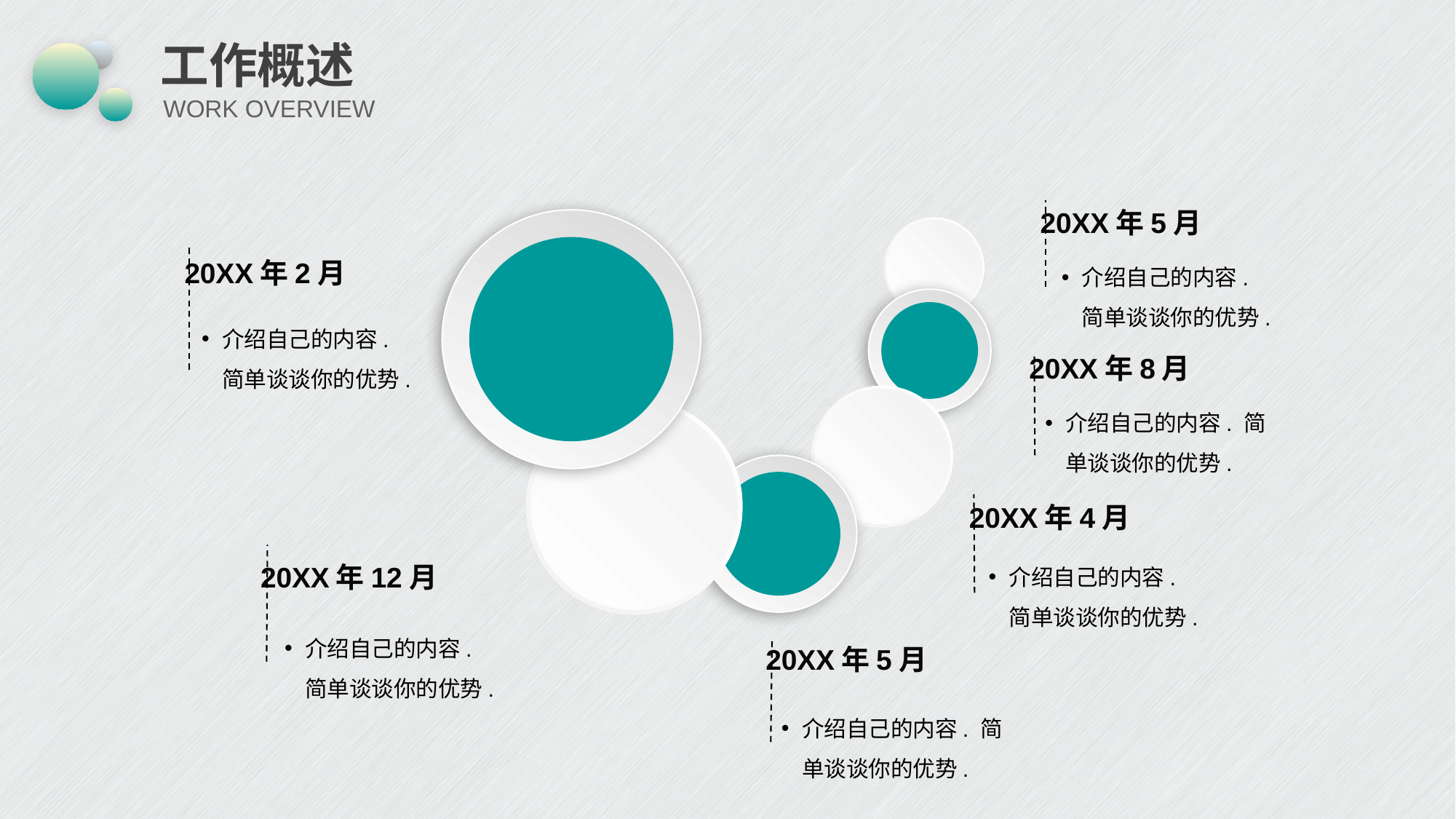

# 工作概述
WORK OVERVIEW
20XX年5月

介绍自己的内容. 简单谈谈你的优势.
20XX年2月

介绍自己的内容. 简单谈谈你的优势.
20XX年8月

介绍自己的内容. 简单谈谈你的优势.

20XX年4月
介绍自己的内容. 简单谈谈你的优势.
20XX年12月
介绍自己的内容. 简单谈谈你的优势.
20XX年5月
介绍自己的内容. 简单谈谈你的优势.